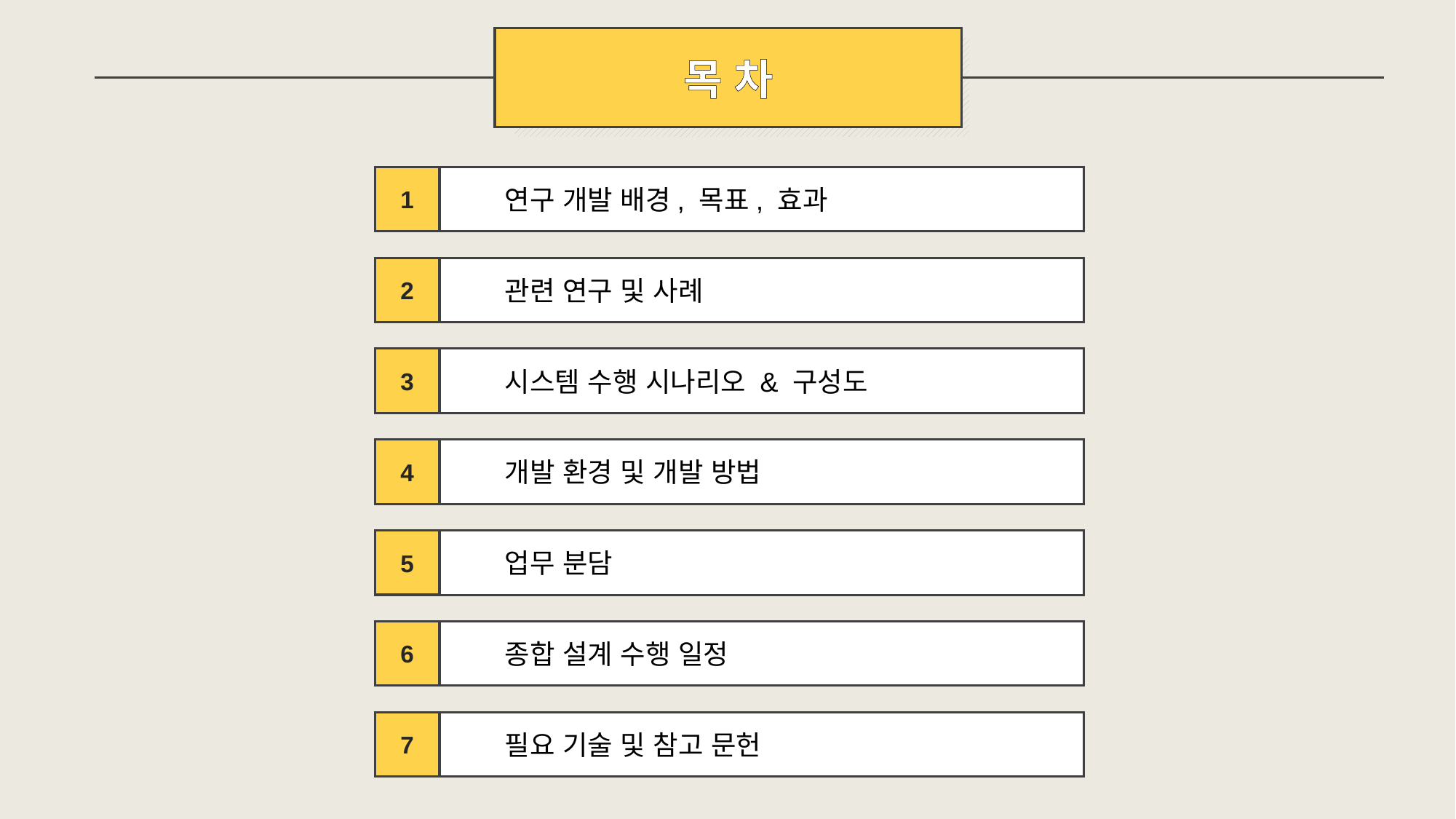

목 차

1
연구 개발 배경, 목표, 효과
2
관련 연구 및 사례
3
시스템 수행 시나리오 & 구성도
4
개발 환경 및 개발 방법
5
업무 분담
6
종합 설계 수행 일정
7
필요 기술 및 참고 문헌